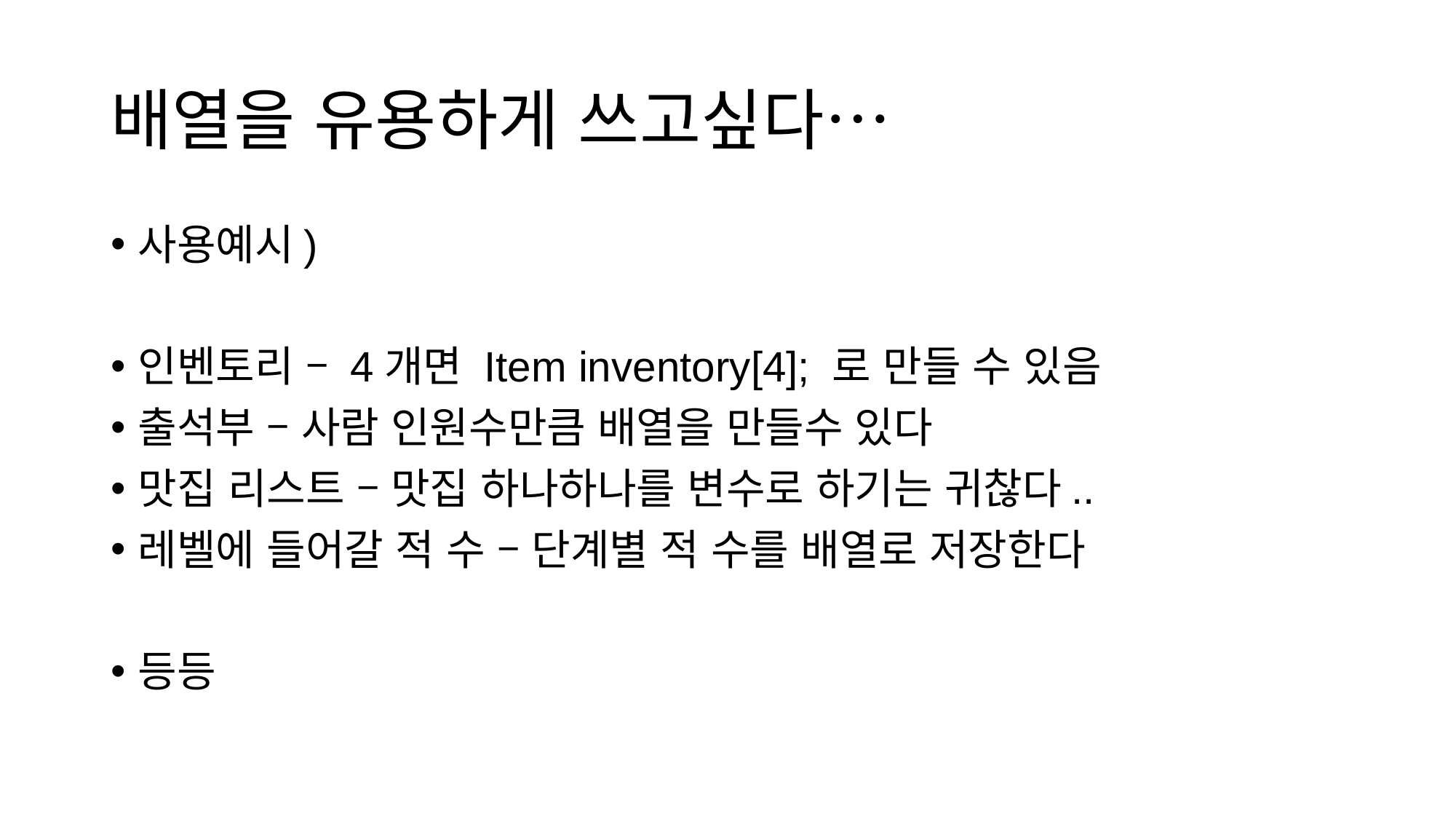

# 배열을 유용하게 쓰고싶다…
사용예시)

인벤토리 – 4개면 Item inventory[4]; 로 만들 수 있음
출석부 – 사람 인원수만큼 배열을 만들수 있다
맛집 리스트 – 맛집 하나하나를 변수로 하기는 귀찮다..
레벨에 들어갈 적 수 – 단계별 적 수를 배열로 저장한다

등등